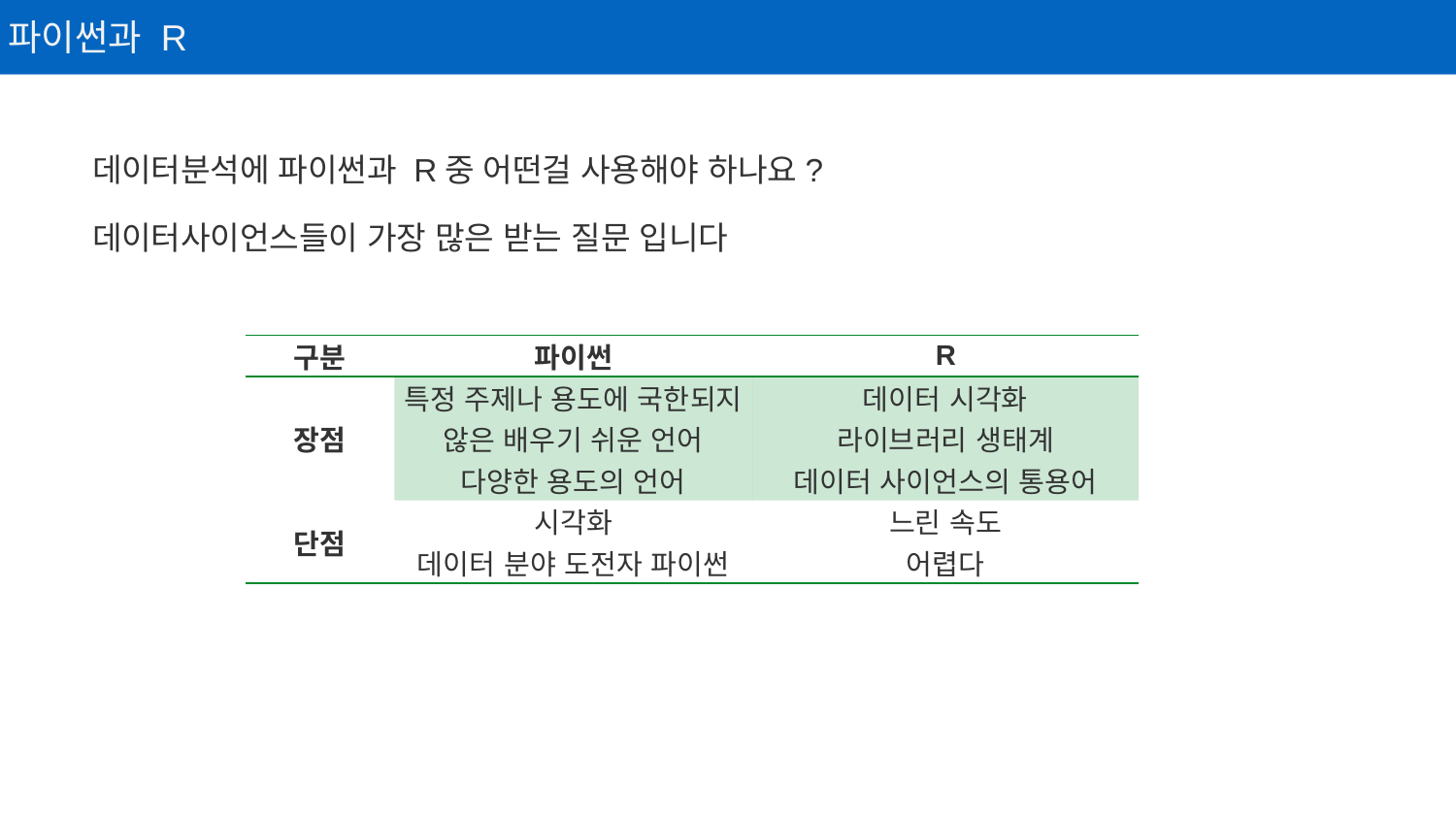

파이썬과 R

데이터분석에 파이썬과 R중 어떤걸 사용해야 하나요?
데이터사이언스들이 가장 많은 받는 질문 입니다
| 구분 | 파이썬 | R |
| --- | --- | --- |
| 장점 | 특정 주제나 용도에 국한되지 않은 배우기 쉬운 언어 다양한 용도의 언어 | 데이터 시각화 라이브러리 생태계 데이터 사이언스의 통용어 |
| 단점 | 시각화 데이터 분야 도전자 파이썬 | 느린 속도 어렵다 |